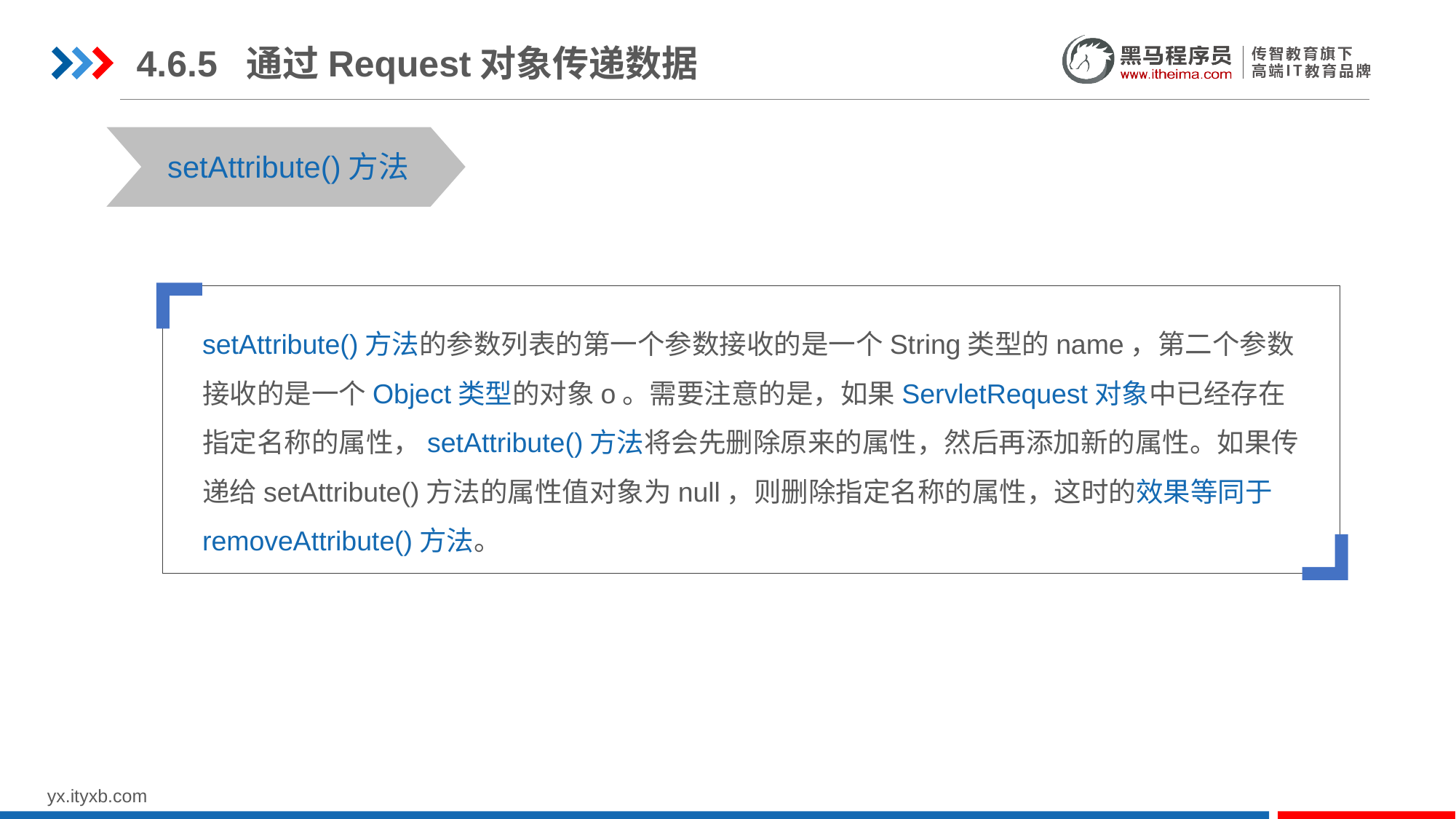

4.6.5  通过Request对象传递数据

setAttribute()方法

setAttribute()方法的参数列表的第一个参数接收的是一个String类型的name，第二个参数接收的是一个Object类型的对象o。需要注意的是，如果ServletRequest对象中已经存在指定名称的属性，setAttribute()方法将会先删除原来的属性，然后再添加新的属性。如果传递给setAttribute()方法的属性值对象为null，则删除指定名称的属性，这时的效果等同于removeAttribute()方法。